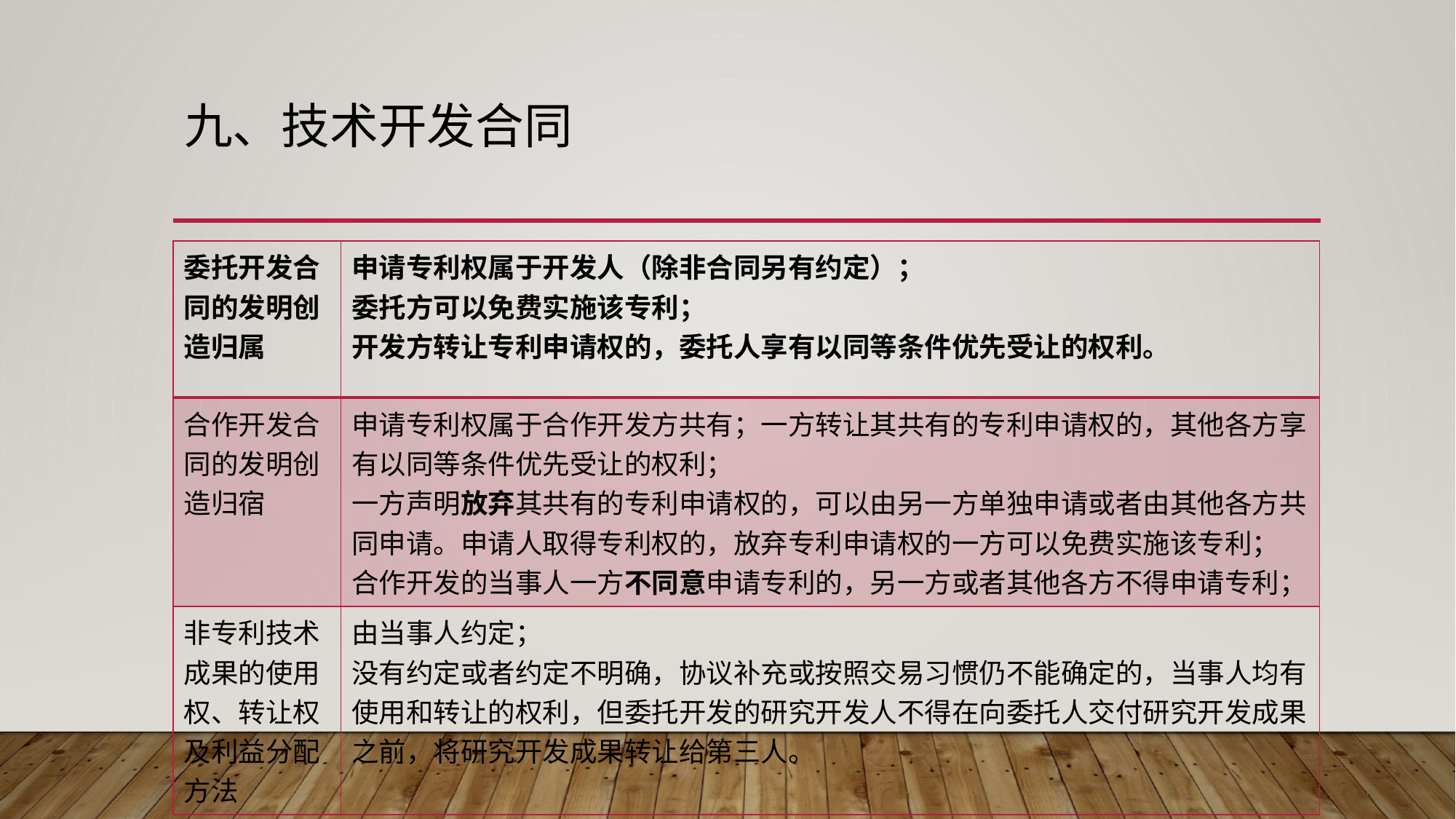

# 九、技术开发合同
| 委托开发合同的发明创造归属 | 申请专利权属于开发人（除非合同另有约定）； 委托方可以免费实施该专利； 开发方转让专利申请权的，委托人享有以同等条件优先受让的权利。 |
| --- | --- |
| 合作开发合同的发明创造归宿 | 申请专利权属于合作开发方共有；一方转让其共有的专利申请权的，其他各方享有以同等条件优先受让的权利； 一方声明放弃其共有的专利申请权的，可以由另一方单独申请或者由其他各方共同申请。申请人取得专利权的，放弃专利申请权的一方可以免费实施该专利； 合作开发的当事人一方不同意申请专利的，另一方或者其他各方不得申请专利； |
| 非专利技术成果的使用权、转让权及利益分配方法 | 由当事人约定； 没有约定或者约定不明确，协议补充或按照交易习惯仍不能确定的，当事人均有使用和转让的权利，但委托开发的研究开发人不得在向委托人交付研究开发成果之前，将研究开发成果转让给第三人。 |